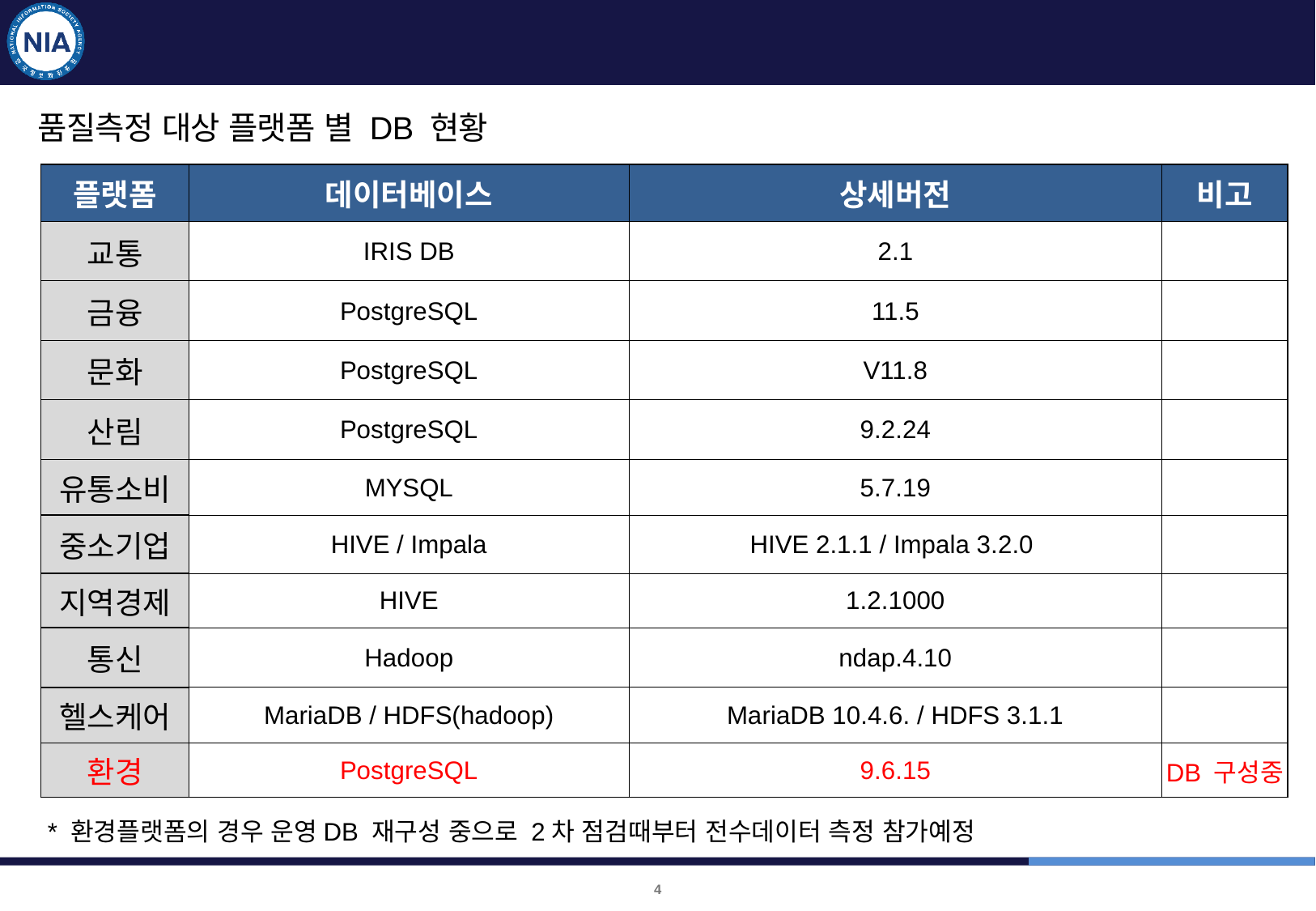

플랫폼 별 DB 현황
품질측정 대상 플랫폼 별 DB 현황
| 플랫폼 | 데이터베이스 | 상세버전 | 비고 |
| --- | --- | --- | --- |
| 교통 | IRIS DB | 2.1 |  |
| 금융 | PostgreSQL | 11.5 |  |
| 문화 | PostgreSQL | V11.8 |  |
| 산림 | PostgreSQL | 9.2.24 |  |
| 유통소비 | MYSQL | 5.7.19 |  |
| 중소기업 | HIVE / Impala | HIVE 2.1.1 / Impala 3.2.0 |  |
| 지역경제 | HIVE | 1.2.1000 |  |
| 통신 | Hadoop | ndap.4.10 |  |
| 헬스케어 | MariaDB / HDFS(hadoop) | MariaDB 10.4.6. / HDFS 3.1.1 |  |
| 환경 | PostgreSQL | 9.6.15 | DB 구성중 |
* 환경플랫폼의 경우 운영DB 재구성 중으로 2차 점검때부터 전수데이터 측정 참가예정